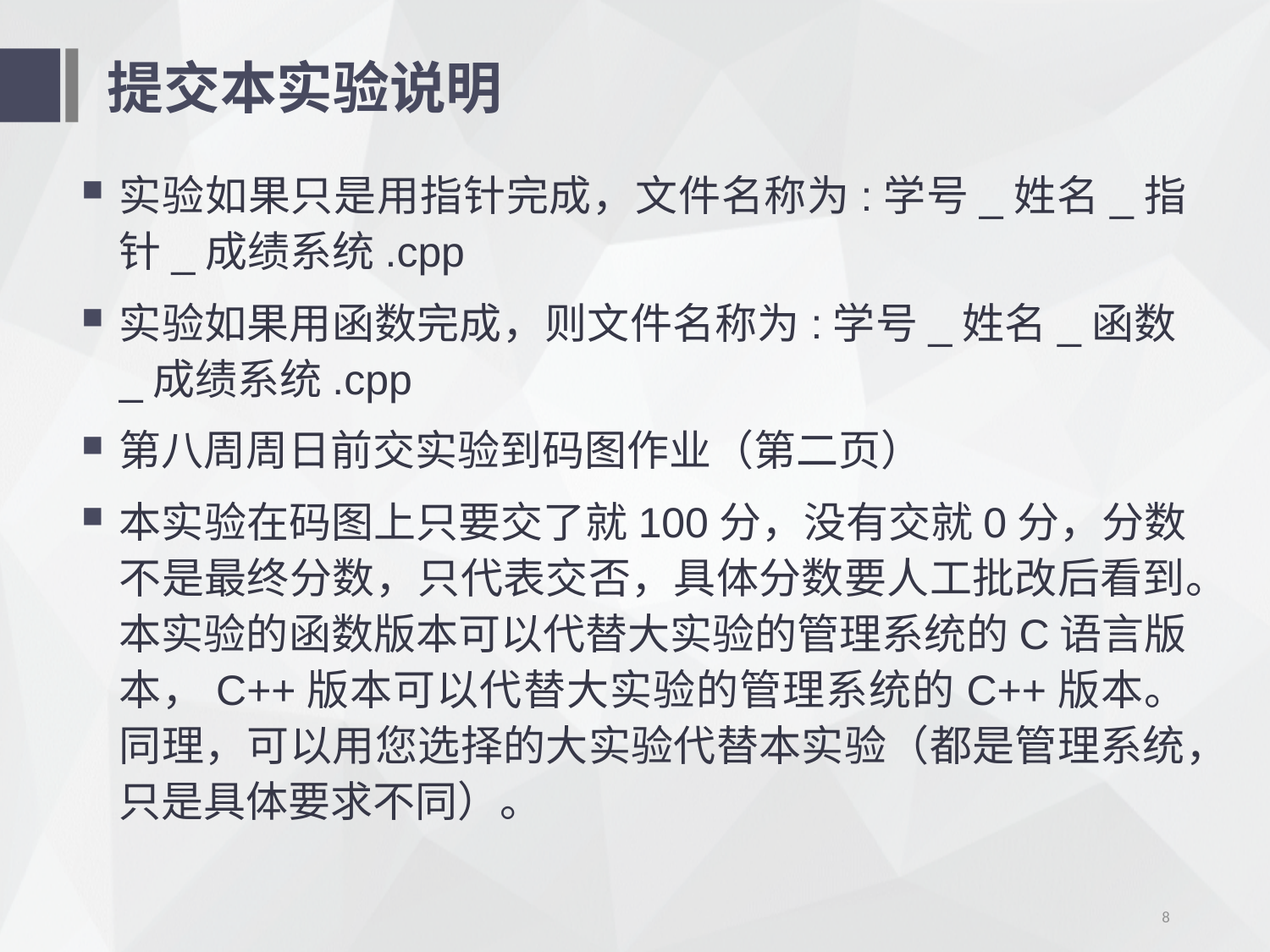

# 提交本实验说明
实验如果只是用指针完成，文件名称为:学号_姓名_指针_成绩系统.cpp
实验如果用函数完成，则文件名称为:学号_姓名_函数_成绩系统.cpp
第八周周日前交实验到码图作业（第二页）
本实验在码图上只要交了就100分，没有交就0分，分数不是最终分数，只代表交否，具体分数要人工批改后看到。本实验的函数版本可以代替大实验的管理系统的C语言版本，C++版本可以代替大实验的管理系统的C++版本。同理，可以用您选择的大实验代替本实验（都是管理系统，只是具体要求不同）。
8